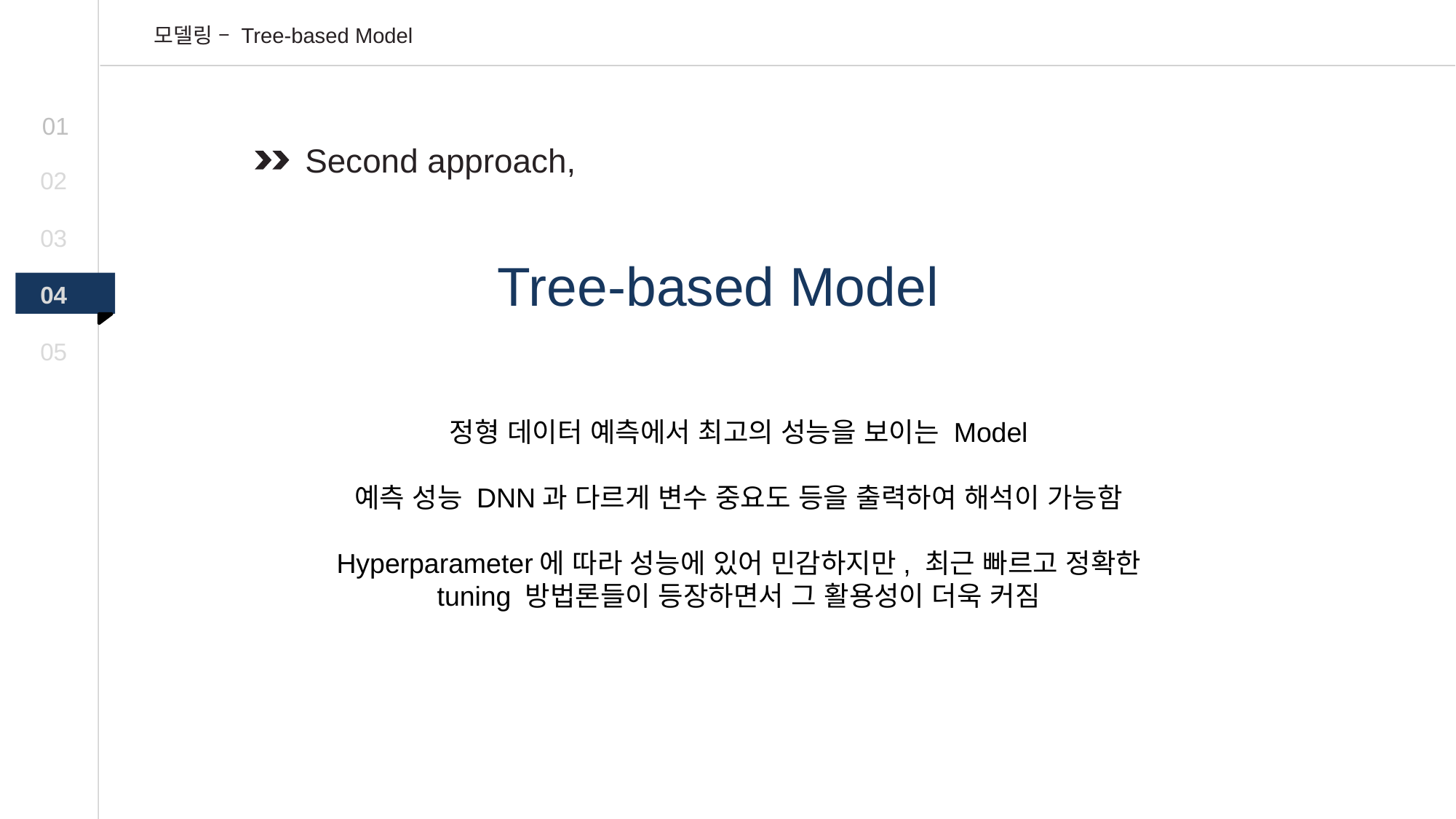

모델링 – Tree-based Model
01
Second approach,

02
03
Tree-based Model

04

05
정형 데이터 예측에서 최고의 성능을 보이는 Model

예측 성능 DNN과 다르게 변수 중요도 등을 출력하여 해석이 가능함

Hyperparameter에 따라 성능에 있어 민감하지만, 최근 빠르고 정확한 tuning 방법론들이 등장하면서 그 활용성이 더욱 커짐